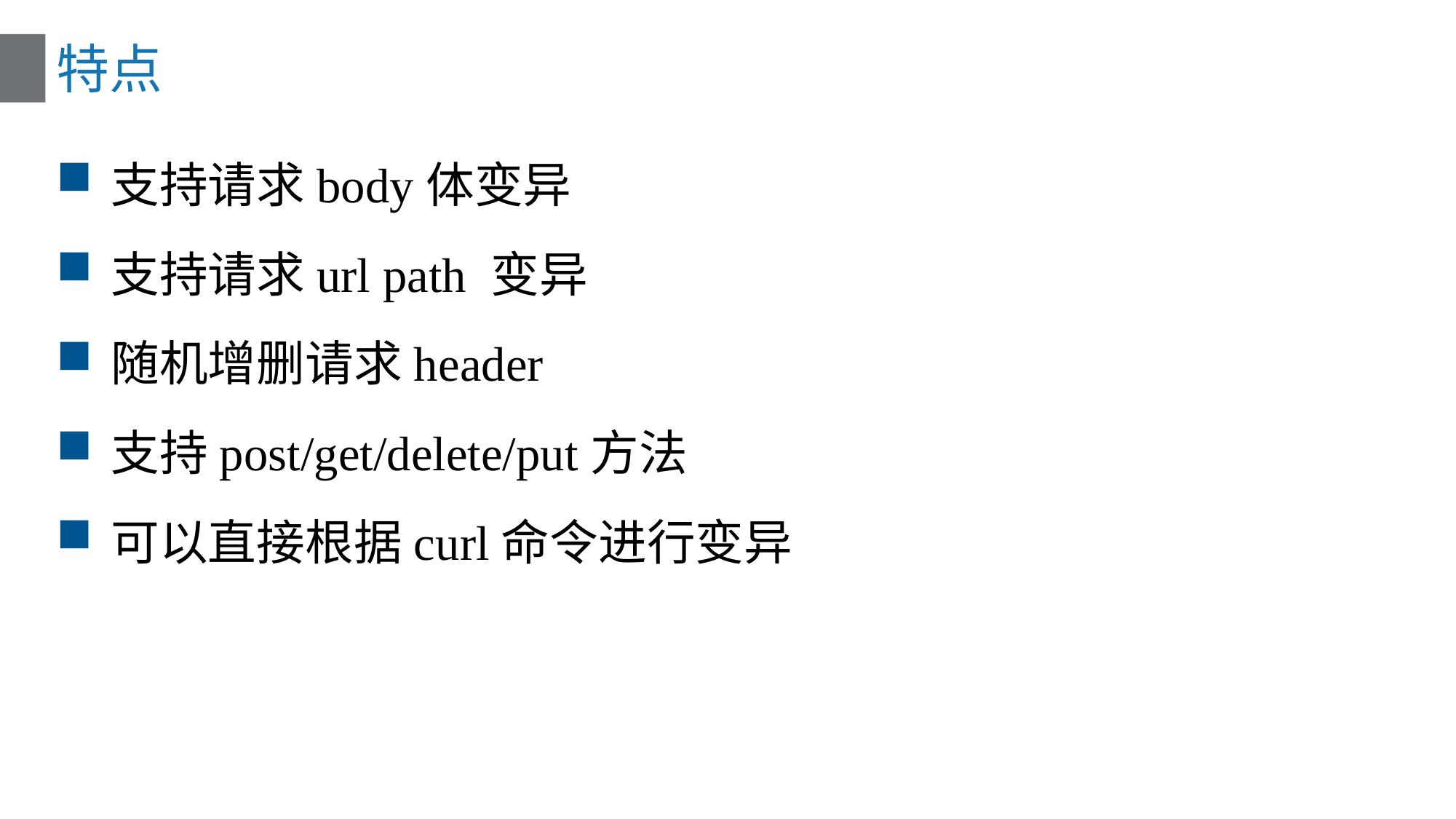

# 特点
支持请求body体变异
支持请求url path 变异
随机增删请求header
支持post/get/delete/put方法
可以直接根据curl命令进行变异